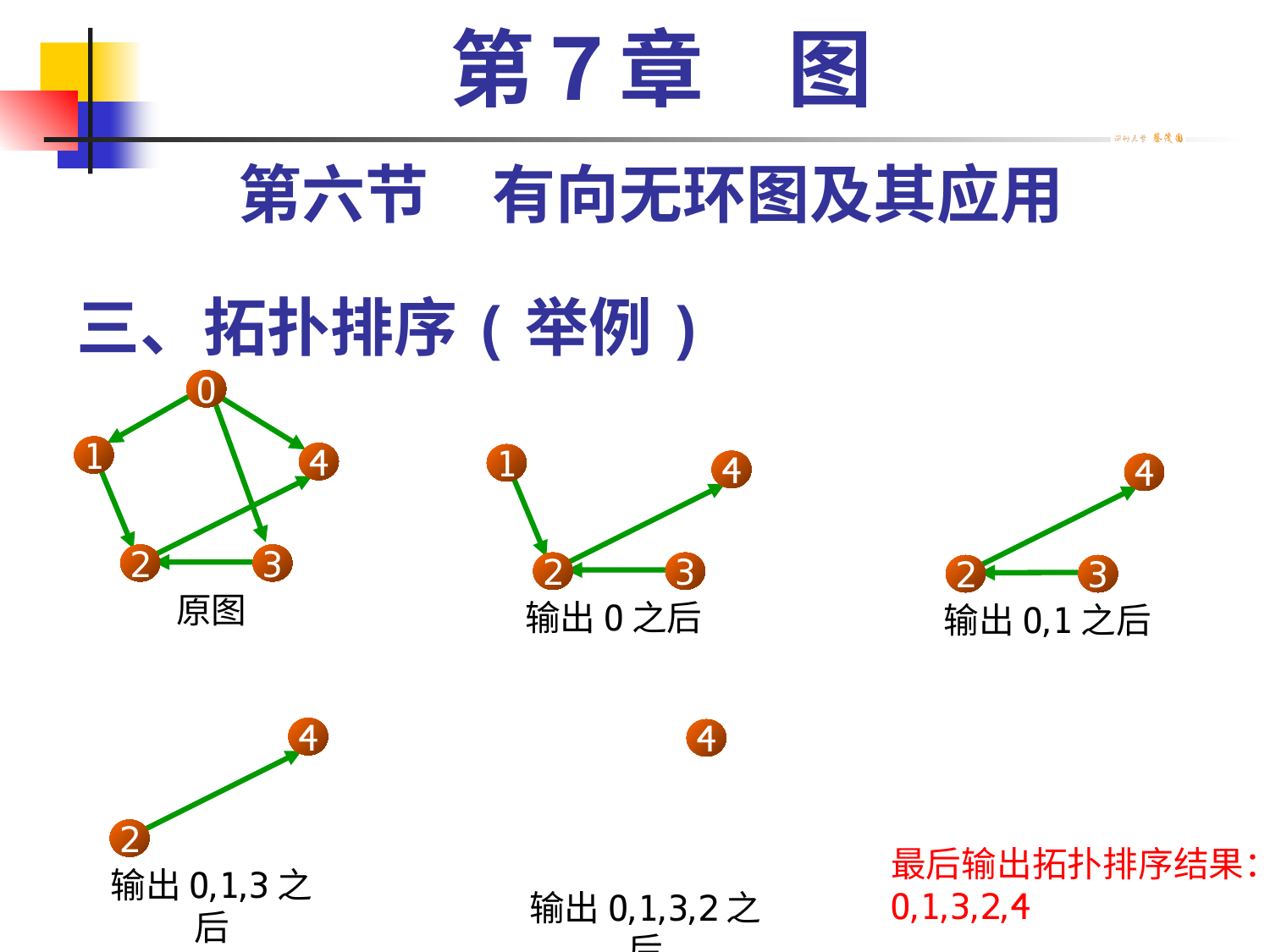

第７章　图
第六节　有向无环图及其应用
# 三、拓扑排序(举例)
0

1
4

2
3

原图
1
4

2
3

输出0之后
4

2
3

输出0,1之后
4

2
输出0,1,3之后
4
输出0,1,3,2之后
最后输出拓扑排序结果：0,1,3,2,4